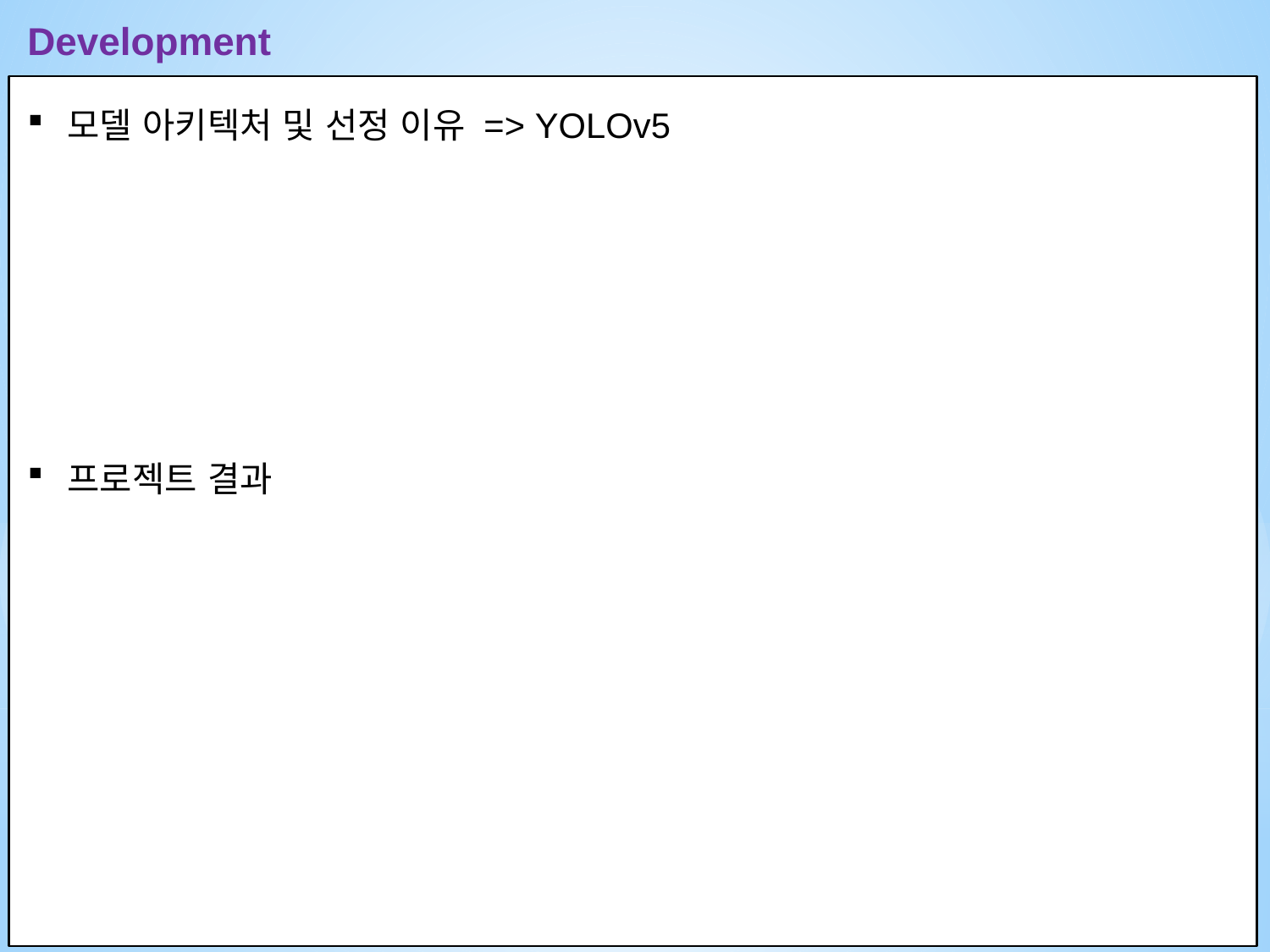

Development

모델 아키텍처 및 선정 이유 => YOLOv5
프로젝트 결과